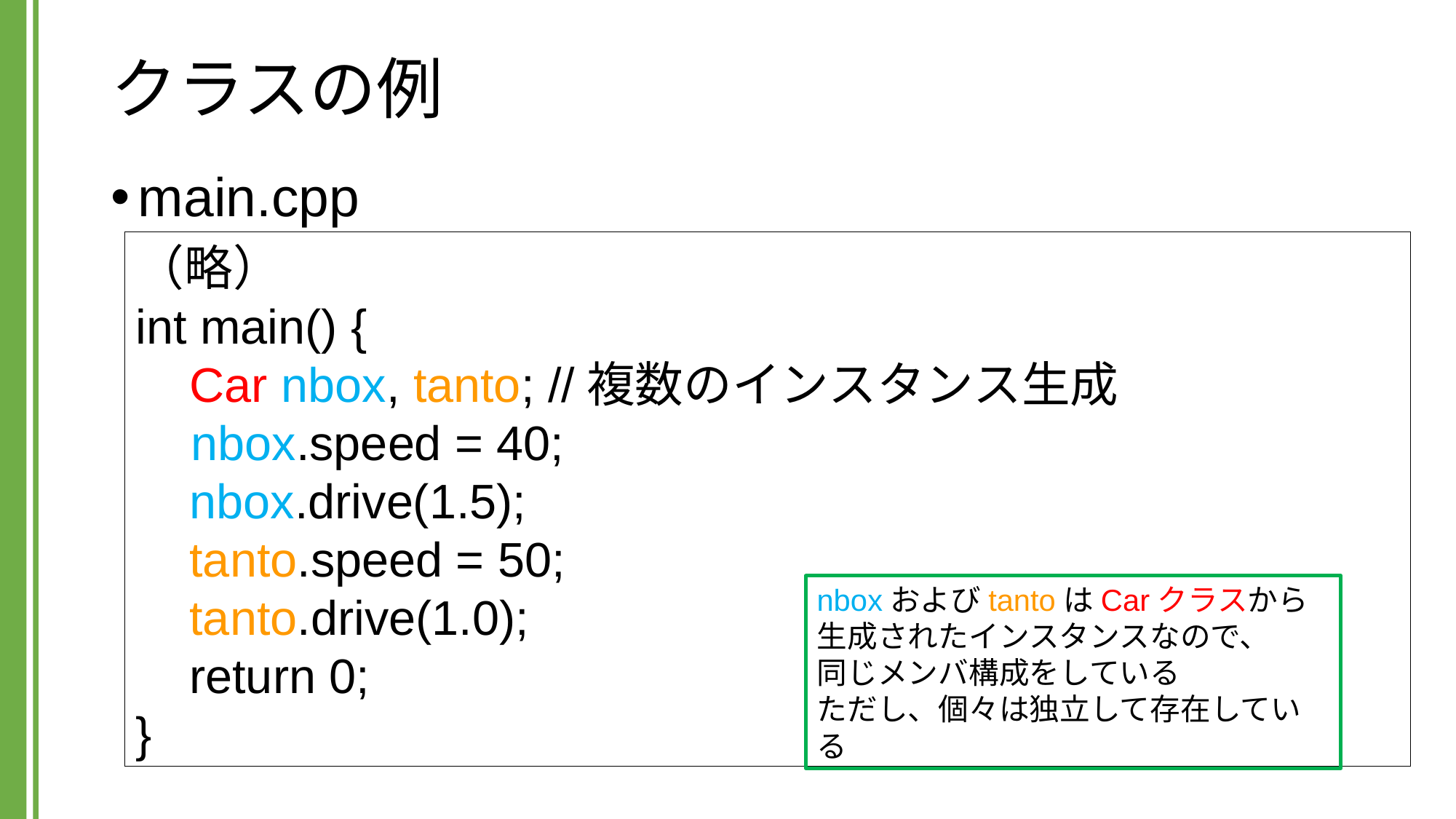

# クラスの例
main.cpp

（略）
int main() {
    Car nbox, tanto; //複数のインスタンス生成
    nbox.speed = 40;
    nbox.drive(1.5);
    tanto.speed = 50;
    tanto.drive(1.0);
    return 0;
}
nboxおよびtantoはCarクラスから生成されたインスタンスなので、
同じメンバ構成をしている
ただし、個々は独立して存在している